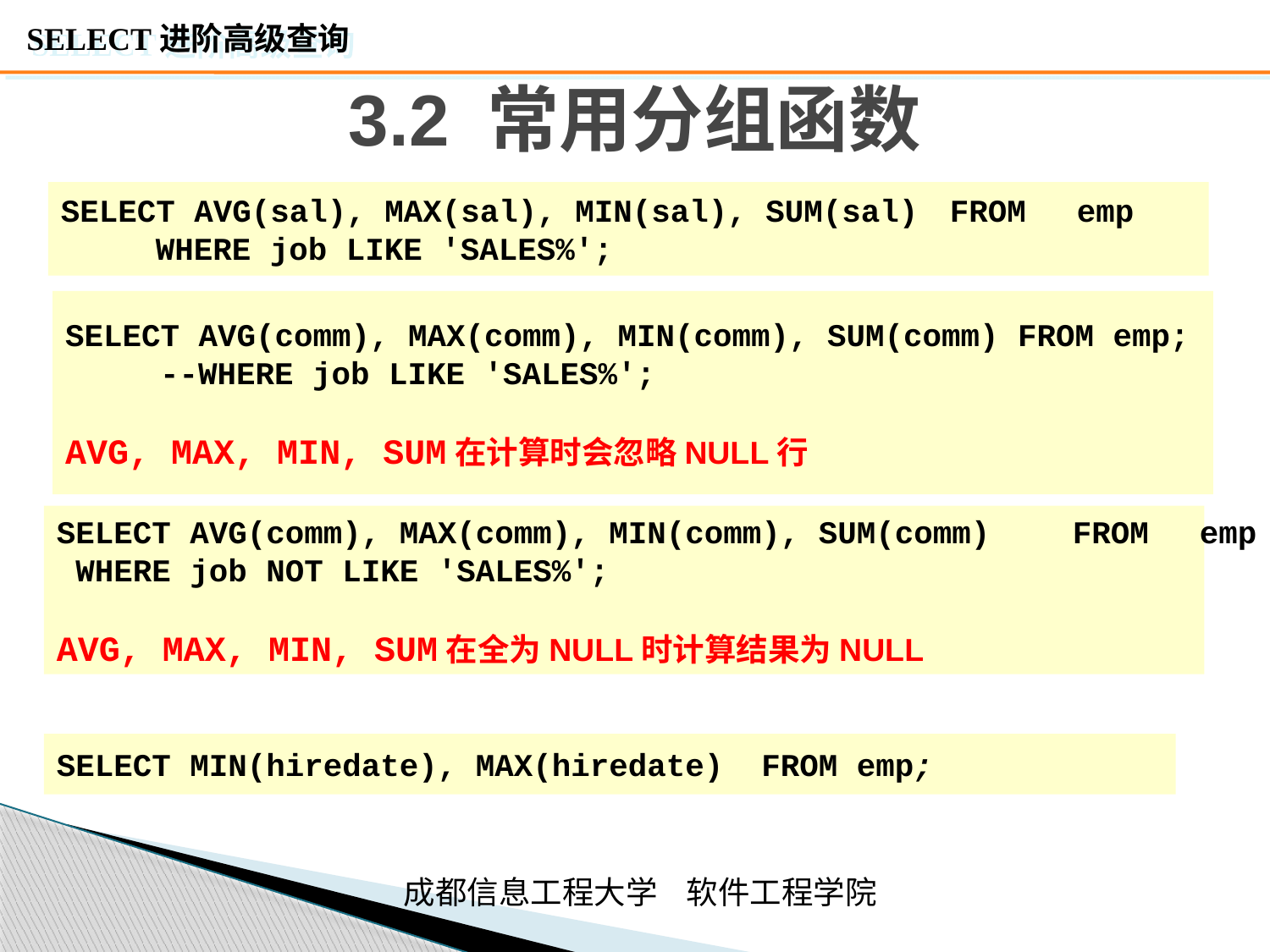

# 3.2 常用分组函数
SELECT AVG(sal), MAX(sal), MIN(sal), SUM(sal)	FROM	emp
	WHERE job LIKE 'SALES%';
SELECT AVG(comm), MAX(comm), MIN(comm), SUM(comm) FROM emp;
	--WHERE job LIKE 'SALES%';

AVG, MAX, MIN, SUM在计算时会忽略NULL行
SELECT AVG(comm), MAX(comm), MIN(comm), SUM(comm)	FROM	emp
 WHERE job NOT LIKE 'SALES%';

AVG, MAX, MIN, SUM在全为NULL时计算结果为NULL
SELECT MIN(hiredate), MAX(hiredate)  FROM emp;